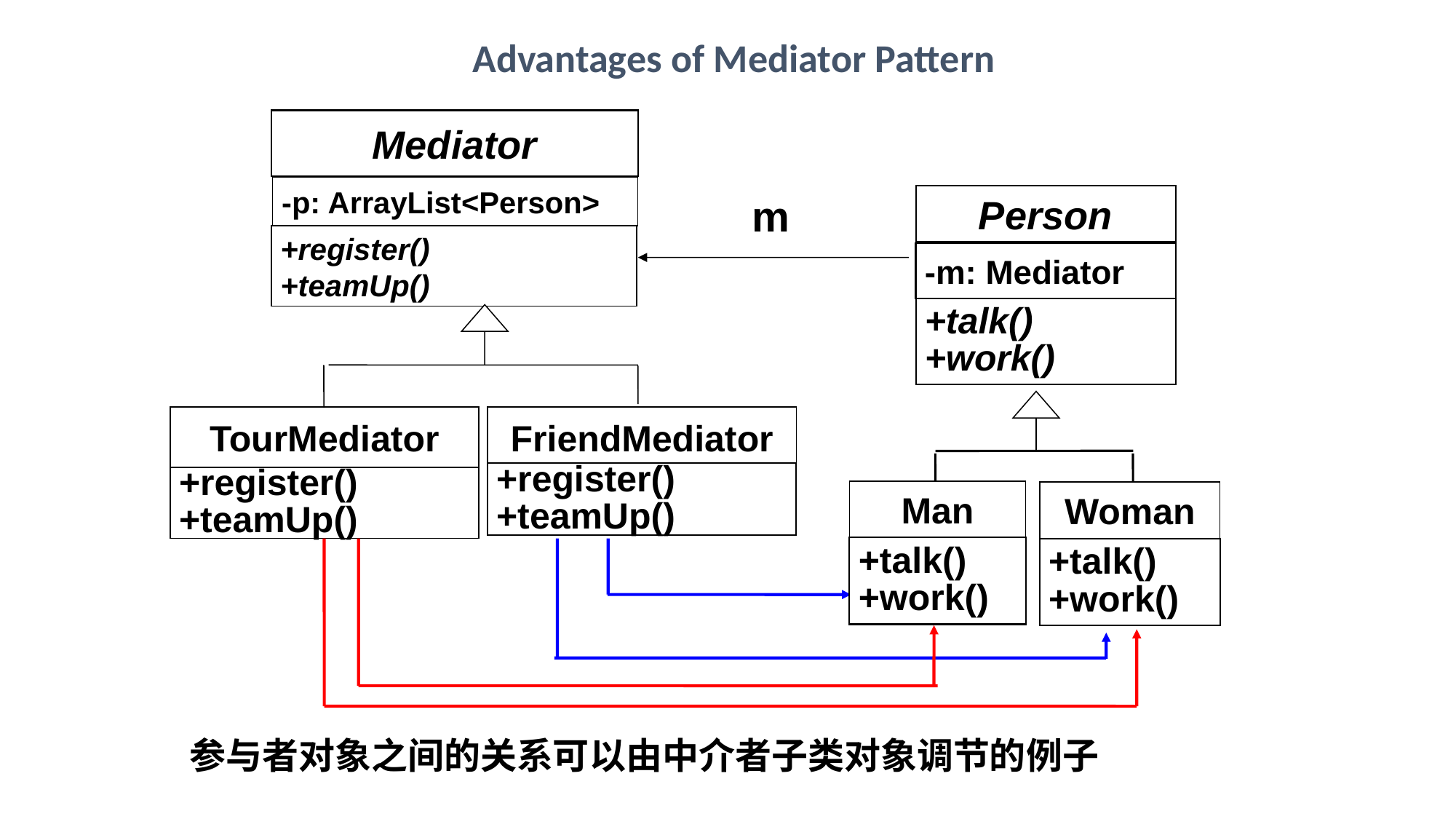

Advantages of Mediator Pattern
Mediator
-p: ArrayList<Person>
m
Person
+register()
+teamUp()
-m: Mediator

+talk()
+work()

TourMediator
FriendMediator

+register()
+teamUp()
+register()
+teamUp()
Man
Woman
+talk()
+work()

+talk()
+work()
参与者对象之间的关系可以由中介者子类对象调节的例子